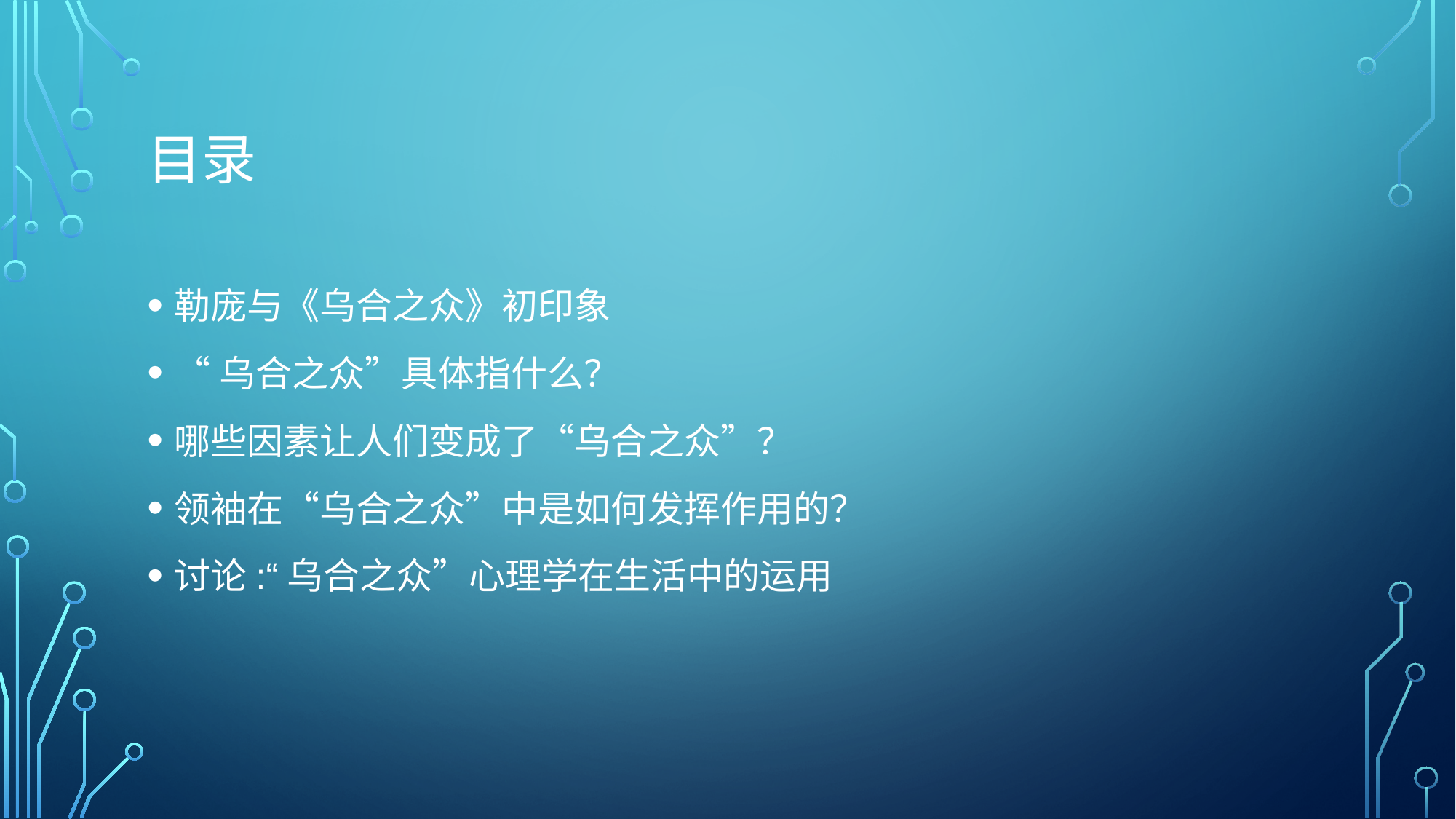

# 目录
勒庞与《乌合之众》初印象
“乌合之众”具体指什么？
哪些因素让人们变成了“乌合之众”？
领袖在“乌合之众”中是如何发挥作用的？
讨论:“乌合之众”心理学在生活中的运用